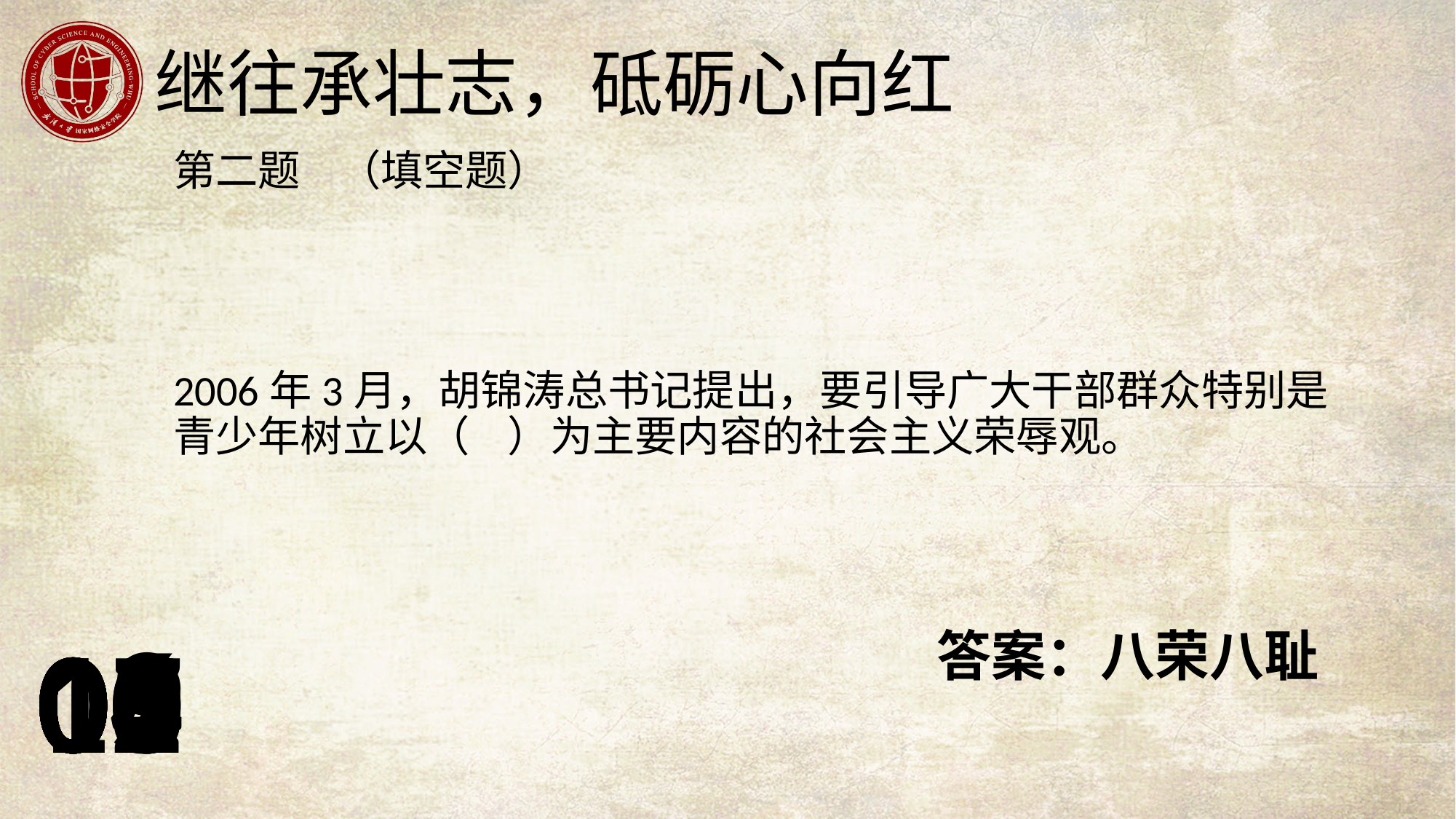

第二题    （填空题）

2006年3月，胡锦涛总书记提出，要引导广大干部群众特别是青少年树立以（    ）为主要内容的社会主义荣辱观。
答案：八荣八耻